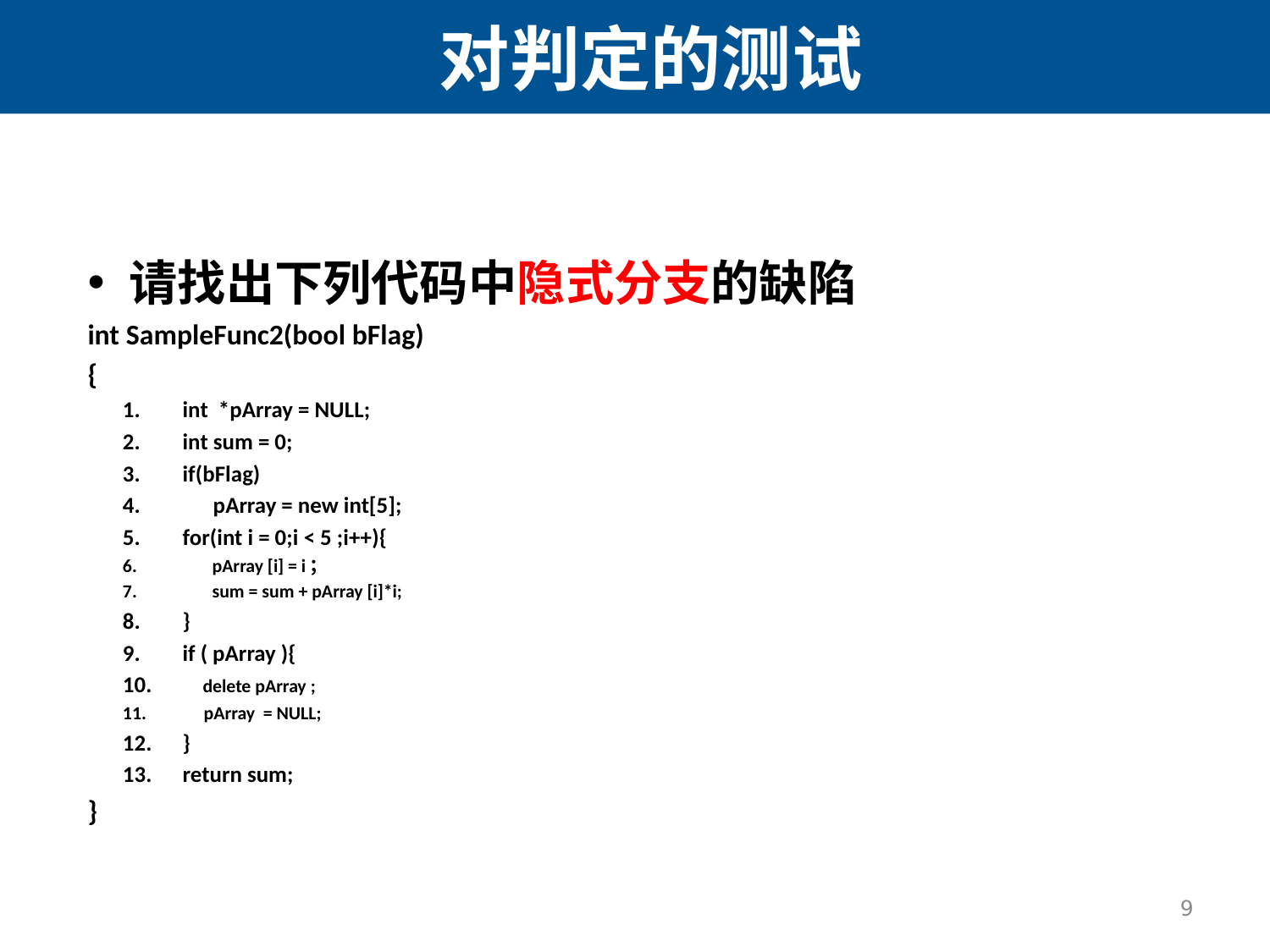

# 对判定的测试
请找出下列代码中隐式分支的缺陷
int SampleFunc2(bool bFlag)
{
int  *pArray = NULL;
int sum = 0;
if(bFlag)
      pArray = new int[5];
for(int i = 0;i < 5 ;i++){
       pArray [i] = i；
       sum = sum + pArray [i]*i;
}
if ( pArray ){
    delete pArray ;
     pArray  = NULL;
}
return sum;
}

9